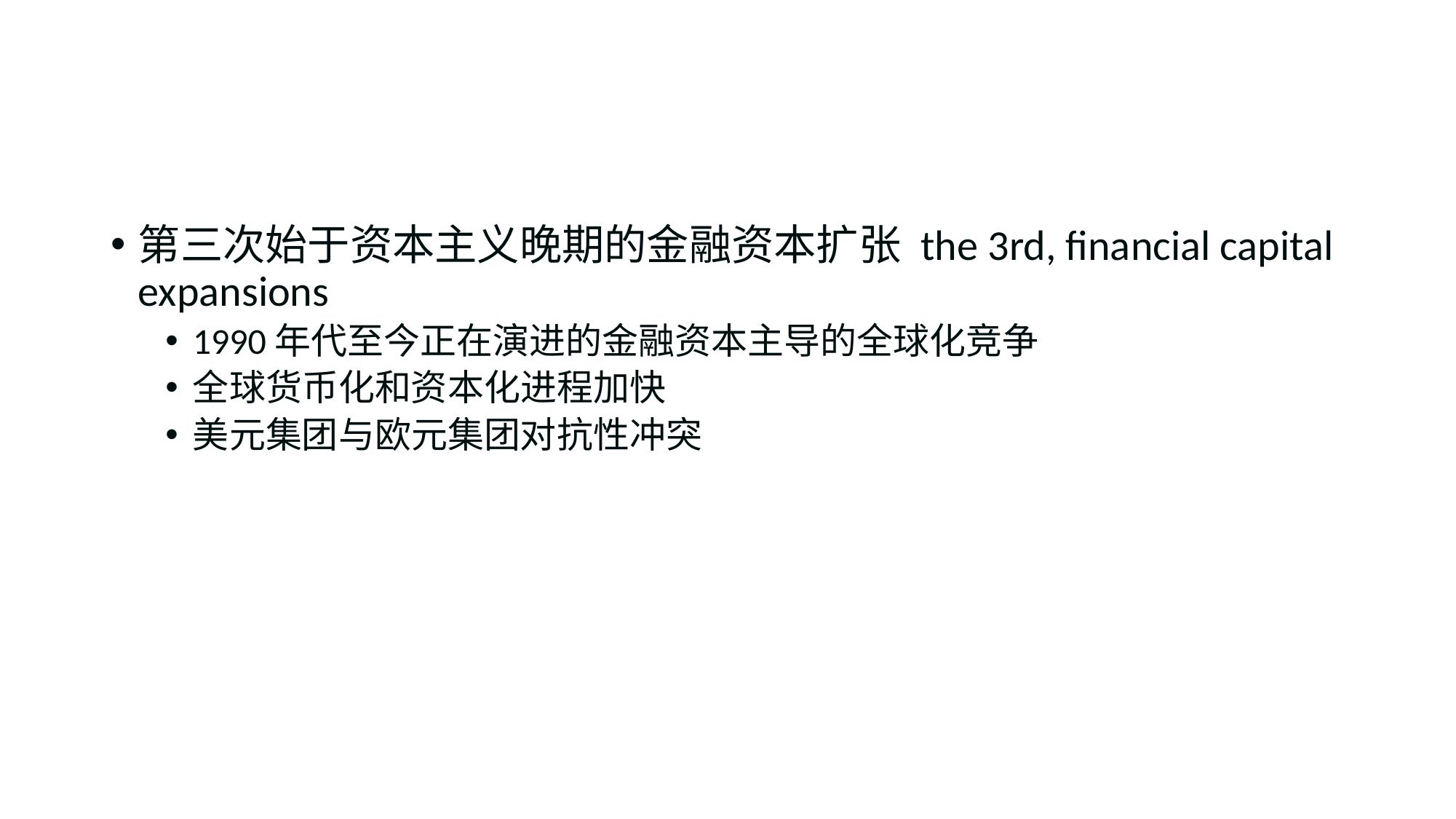

第三次始于资本主义晚期的金融资本扩张 the 3rd, financial capital expansions
1990年代至今正在演进的金融资本主导的全球化竞争
全球货币化和资本化进程加快
美元集团与欧元集团对抗性冲突